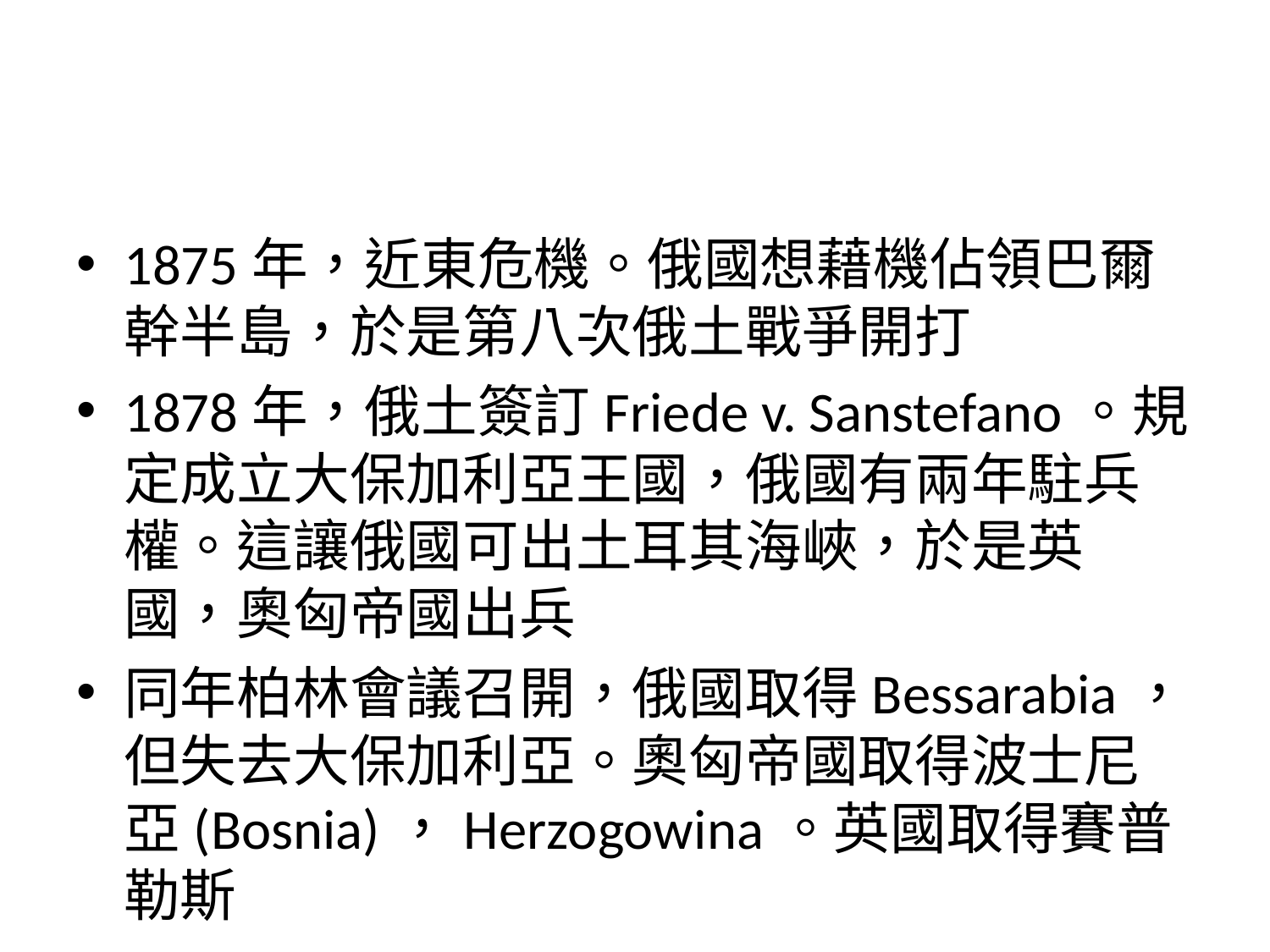

#
1875年，近東危機。俄國想藉機佔領巴爾幹半島，於是第八次俄土戰爭開打
1878年，俄土簽訂Friede v. Sanstefano。規定成立大保加利亞王國，俄國有兩年駐兵權。這讓俄國可出土耳其海峽，於是英國，奧匈帝國出兵
同年柏林會議召開，俄國取得Bessarabia，但失去大保加利亞。奧匈帝國取得波士尼亞(Bosnia)，Herzogowina。英國取得賽普勒斯